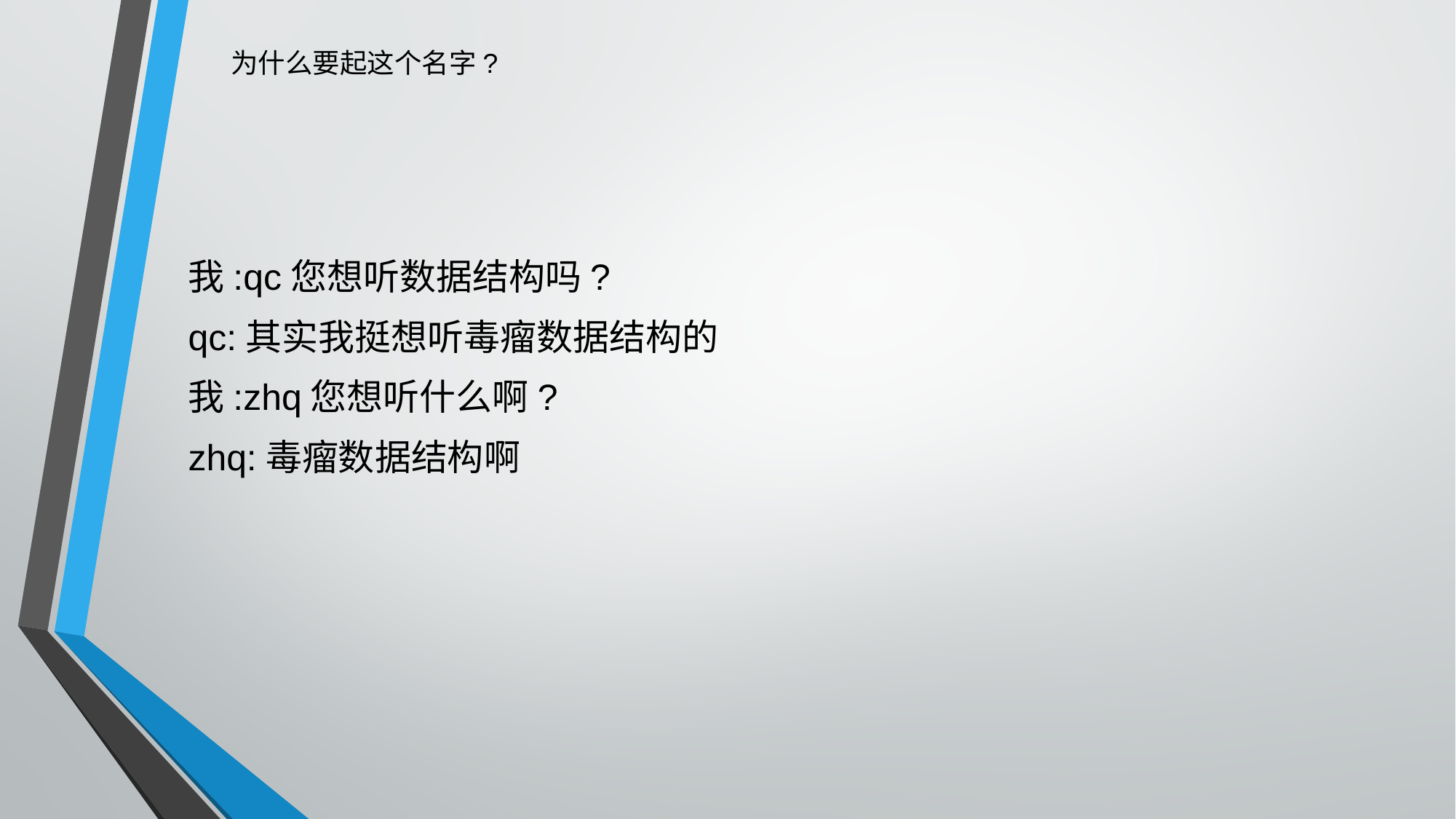

我:qc您想听数据结构吗?
qc:其实我挺想听毒瘤数据结构的
我:zhq您想听什么啊?
zhq:毒瘤数据结构啊
为什么要起这个名字?